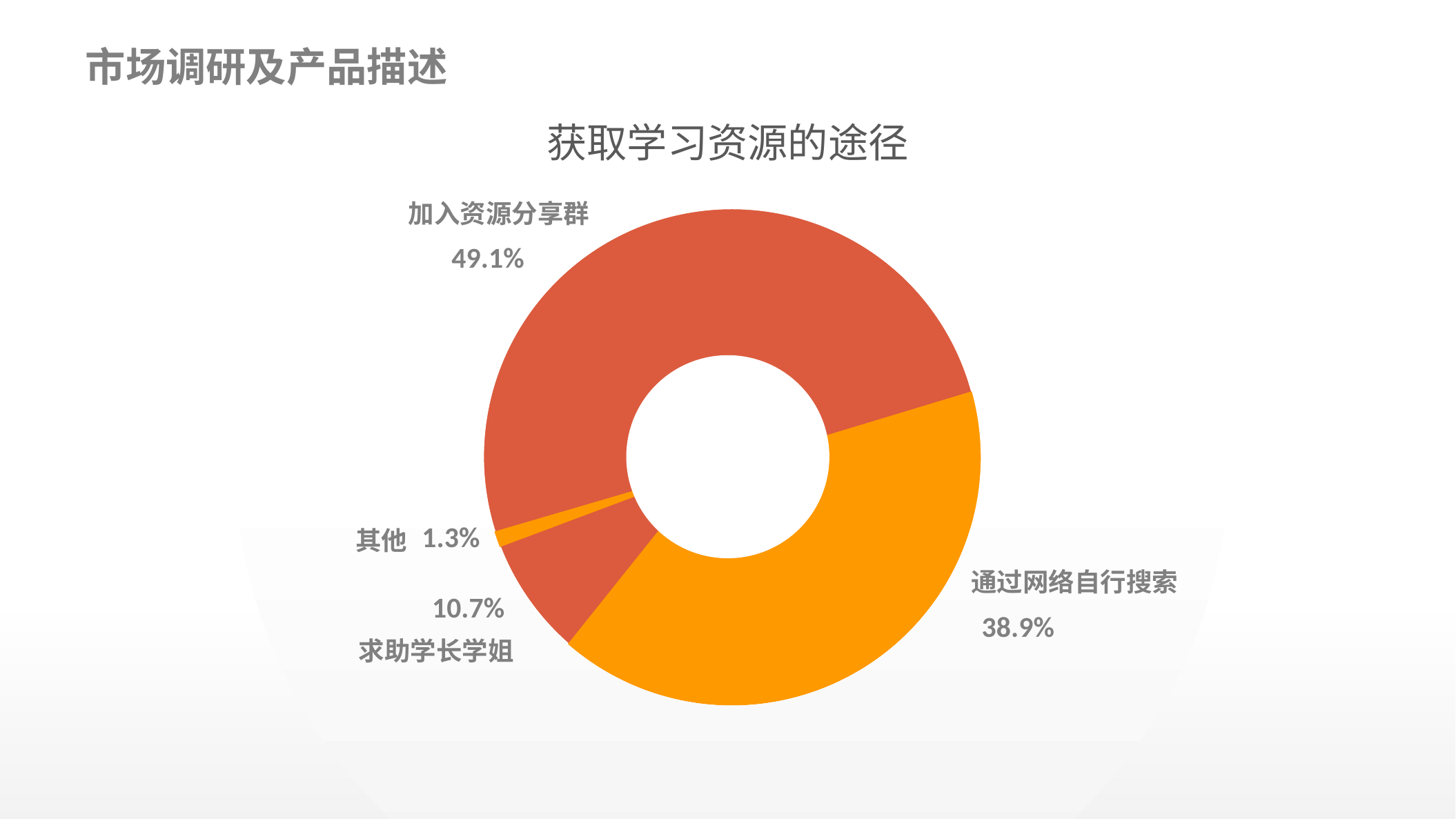

市场调研及产品描述
获取学习资源的途径
加入资源分享群
49.1%
1.3%
其他
通过网络自行搜索
10.7%
38.9%
求助学长学姐